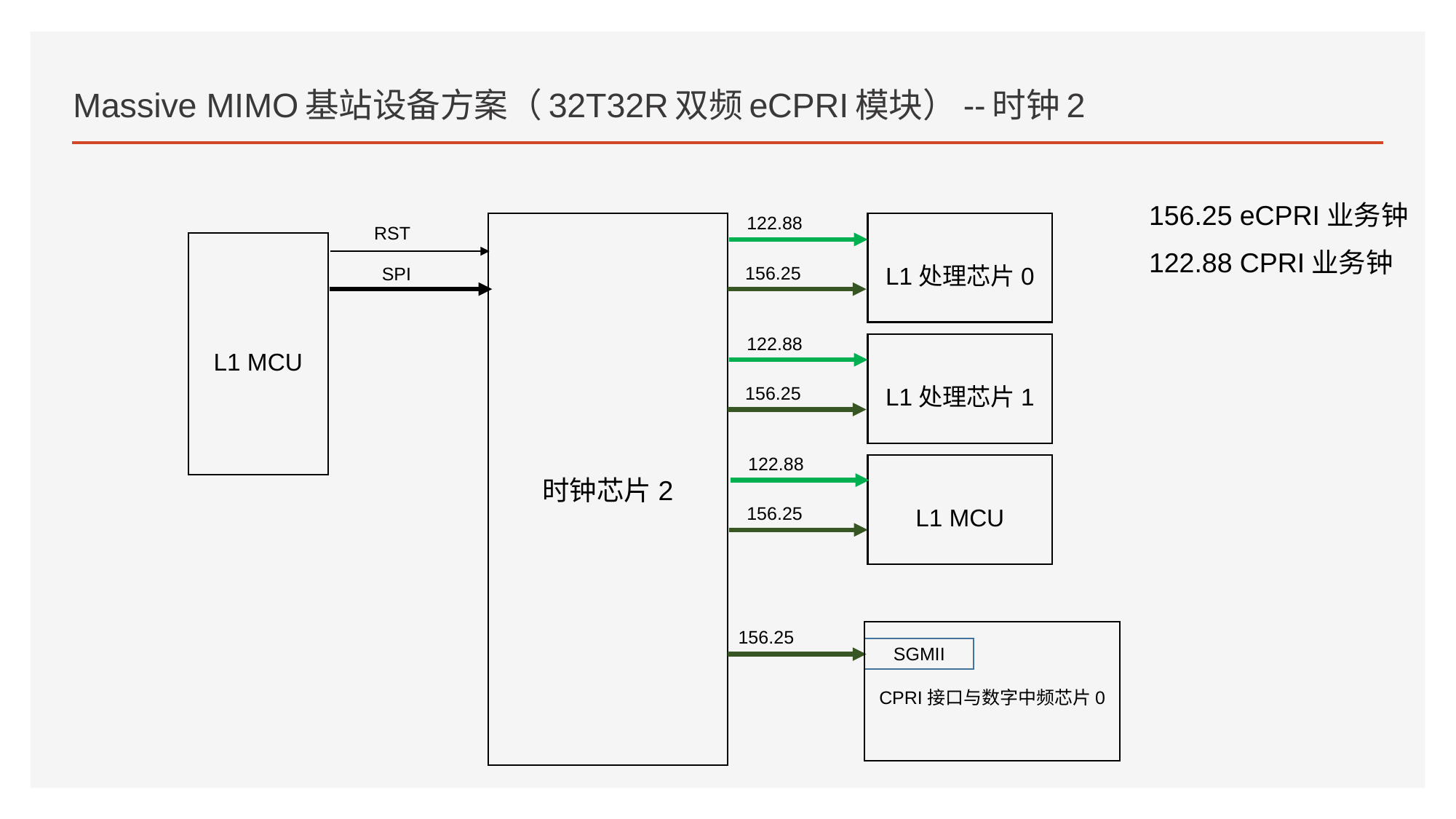

# Massive MIMO基站设备方案（32T32R双频eCPRI模块）--时钟2
156.25 eCPRI业务钟
122.88
时钟芯片2
L1处理芯片0
RST
L1 MCU
122.88 CPRI业务钟
156.25
SPI
122.88
L1处理芯片1
156.25
122.88
L1 MCU
156.25
156.25
CPRI接口与数字中频芯片0
SGMII